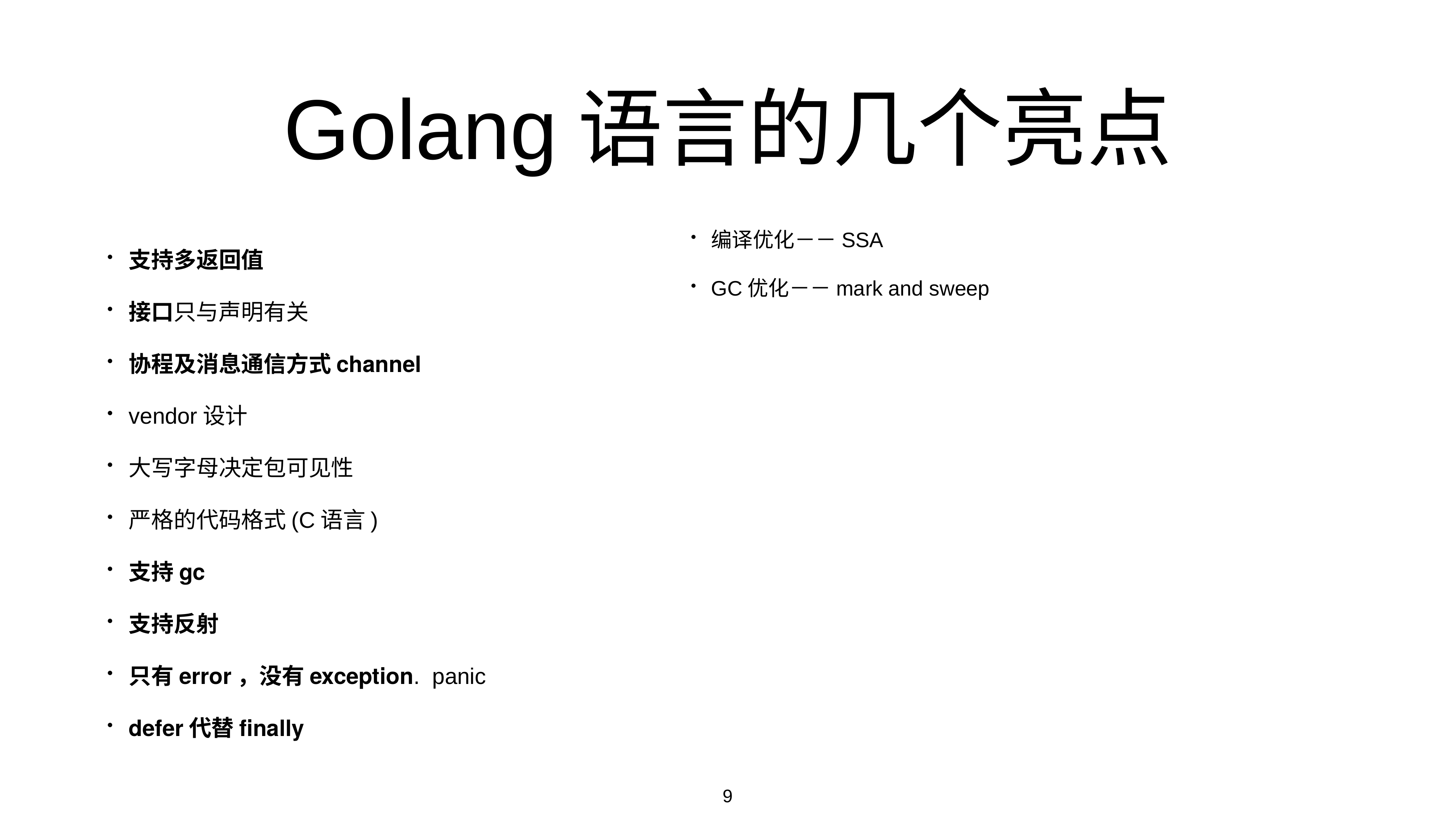

# Golang语言的几个亮点
支持多返回值
接口只与声明有关
协程及消息通信方式channel
vendor设计
大写字母决定包可见性
严格的代码格式(C语言)
支持gc
支持反射
只有error，没有exception.  panic
defer代替finally
编译优化－－SSA
GC优化－－mark and sweep
9